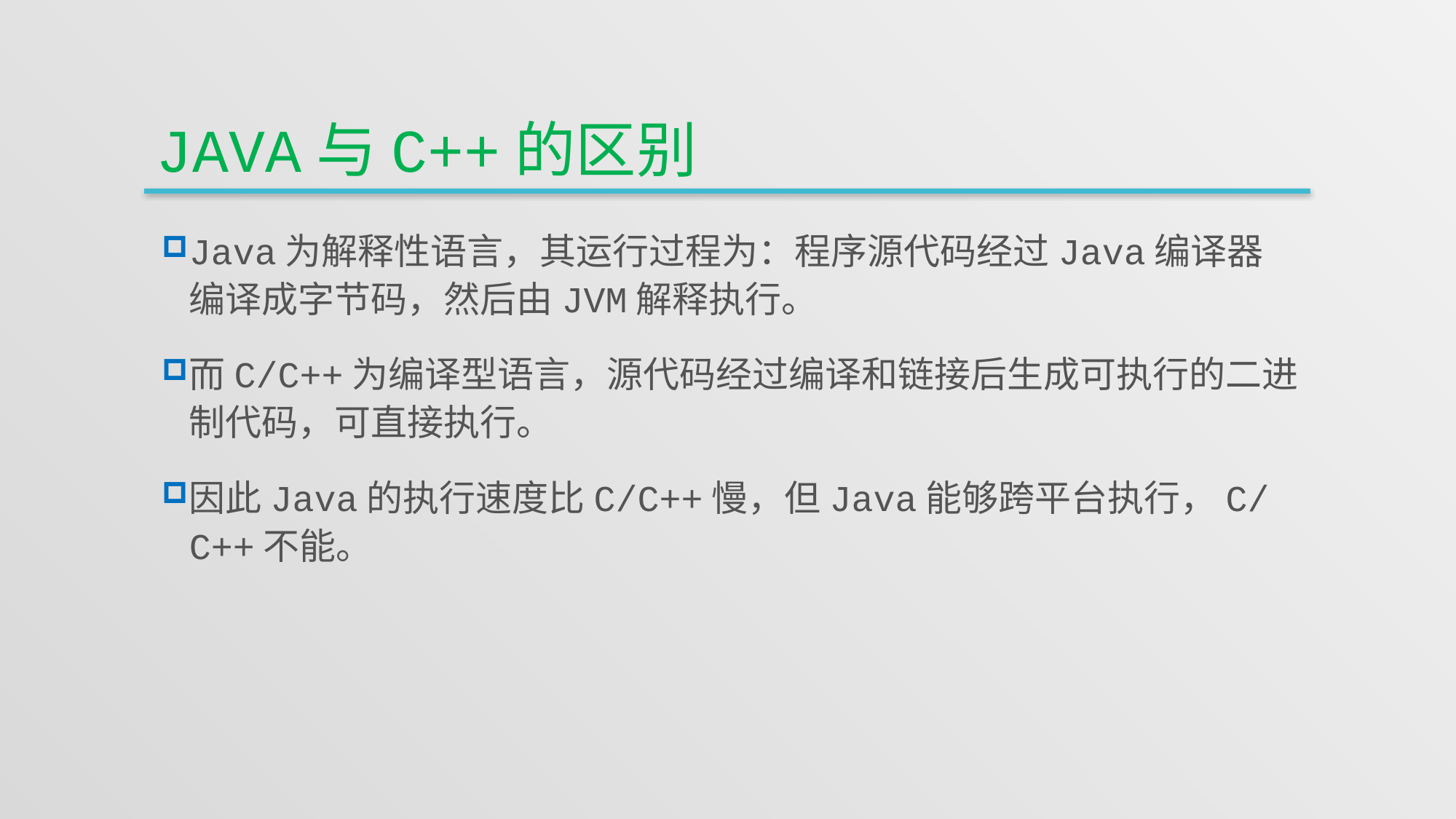

# Java与C++的区别
Java为解释性语言，其运行过程为：程序源代码经过Java编译器编译成字节码，然后由JVM解释执行。
而C/C++为编译型语言，源代码经过编译和链接后生成可执行的二进制代码，可直接执行。
因此Java的执行速度比C/C++慢，但Java能够跨平台执行，C/C++不能。